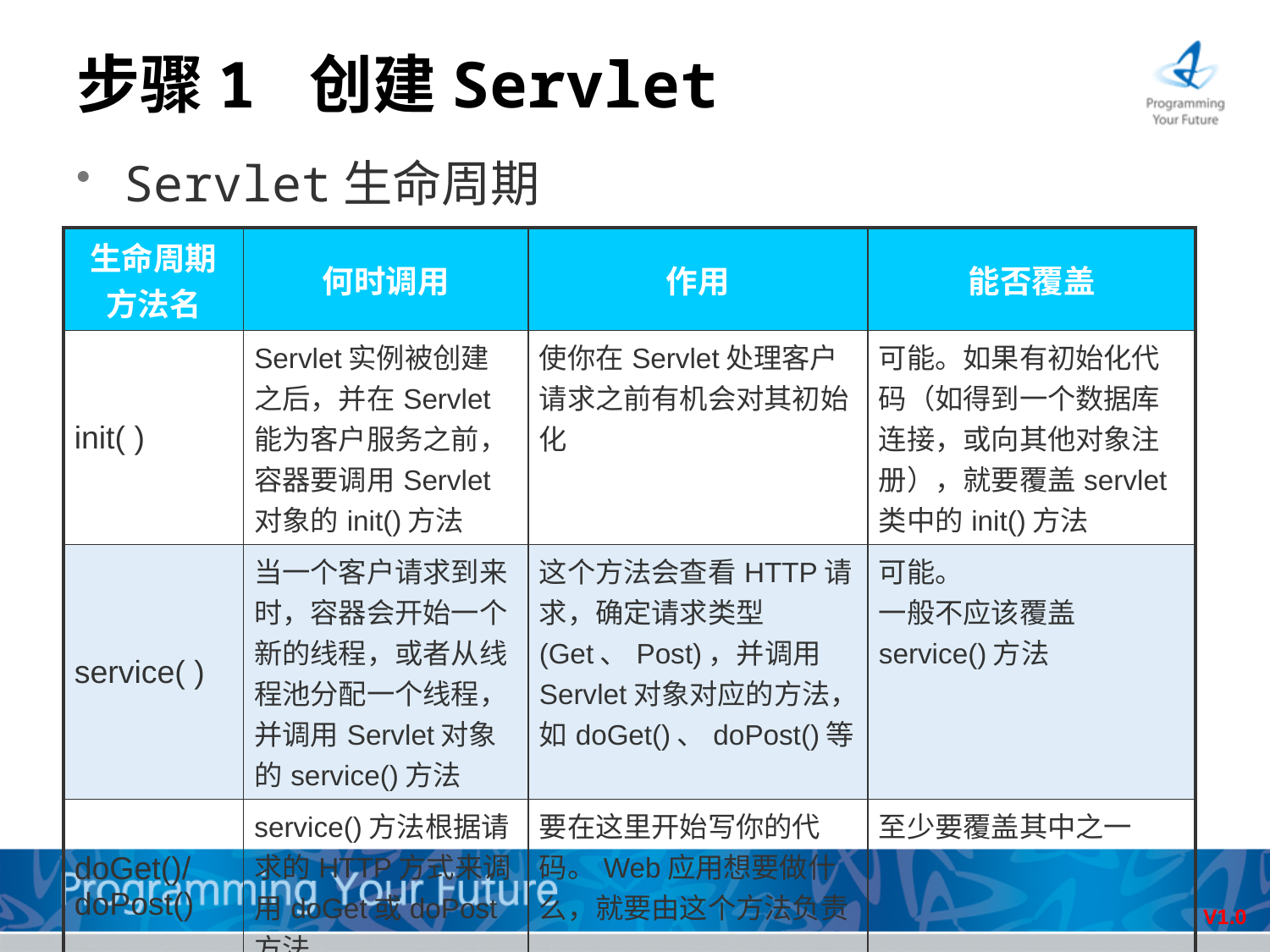

# 步骤1 创建Servlet
Servlet生命周期

| 生命周期方法名 | 何时调用 | 作用 | 能否覆盖 |
| --- | --- | --- | --- |
| init( ) | Servlet实例被创建之后，并在Servlet能为客户服务之前，容器要调用Servlet对象的init()方法 | 使你在Servlet处理客户请求之前有机会对其初始化 | 可能。如果有初始化代码（如得到一个数据库连接，或向其他对象注册），就要覆盖servlet类中的init()方法 |
| service( ) | 当一个客户请求到来时，容器会开始一个新的线程，或者从线程池分配一个线程，并调用Servlet对象的service()方法 | 这个方法会查看HTTP请求，确定请求类型(Get、Post)，并调用Servlet对象对应的方法，如doGet()、doPost()等 | 可能。 一般不应该覆盖service()方法 |
| doGet()/ doPost() | service()方法根据请求的HTTP方式来调用doGet或doPost方法 | 要在这里开始写你的代 码。Web应用想要做什么，就要由这个方法负责 | 至少要覆盖其中之一 |